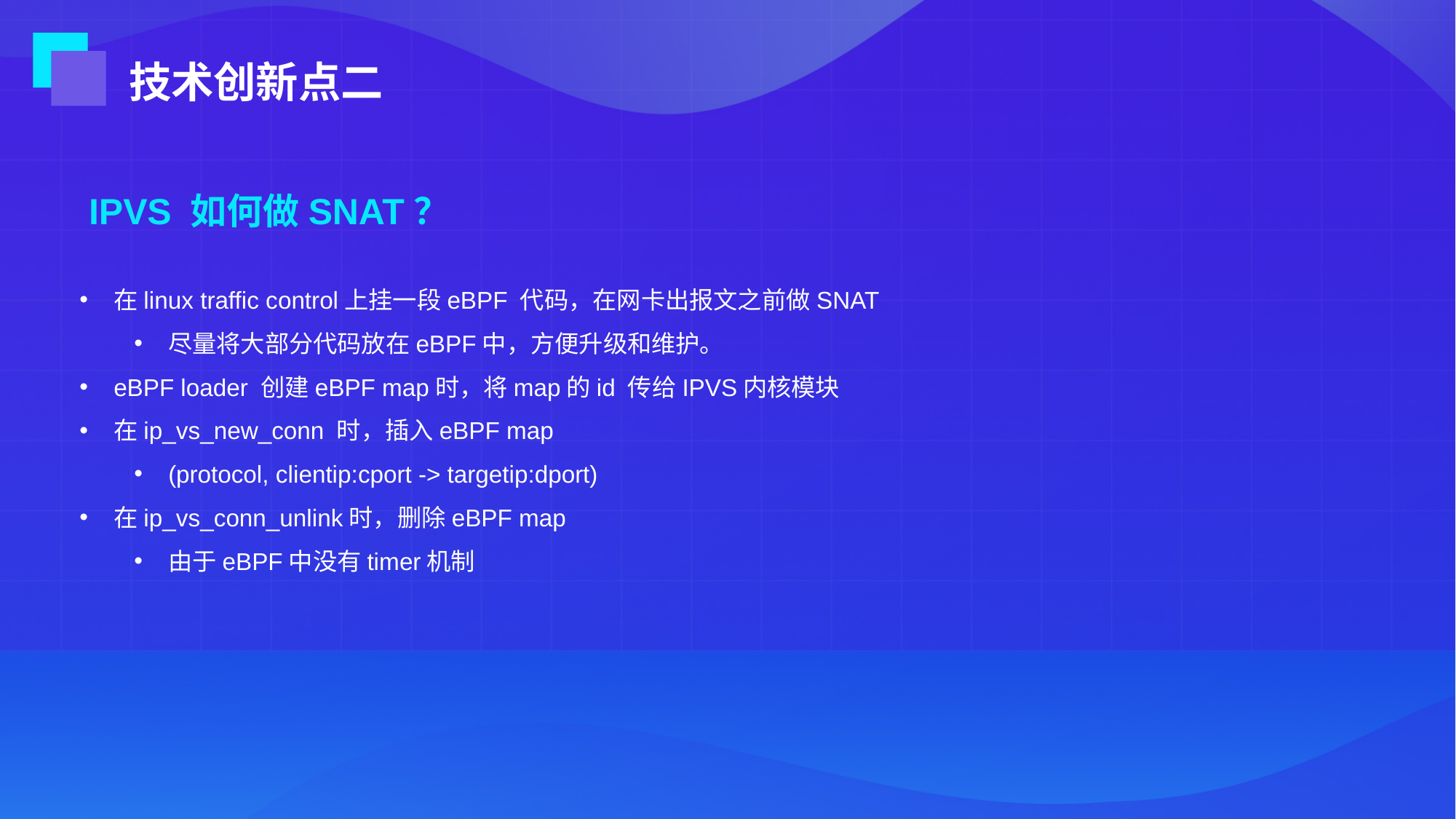

技术创新点二

IPVS 如何做SNAT？
在linux traffic control上挂一段eBPF 代码，在网卡出报文之前做SNAT
尽量将大部分代码放在eBPF中，方便升级和维护。
eBPF loader 创建eBPF map时，将map的id 传给IPVS内核模块
在ip_vs_new_conn 时，插入eBPF map
(protocol, clientip:cport -> targetip:dport)
在ip_vs_conn_unlink时，删除eBPF map
由于eBPF中没有timer机制